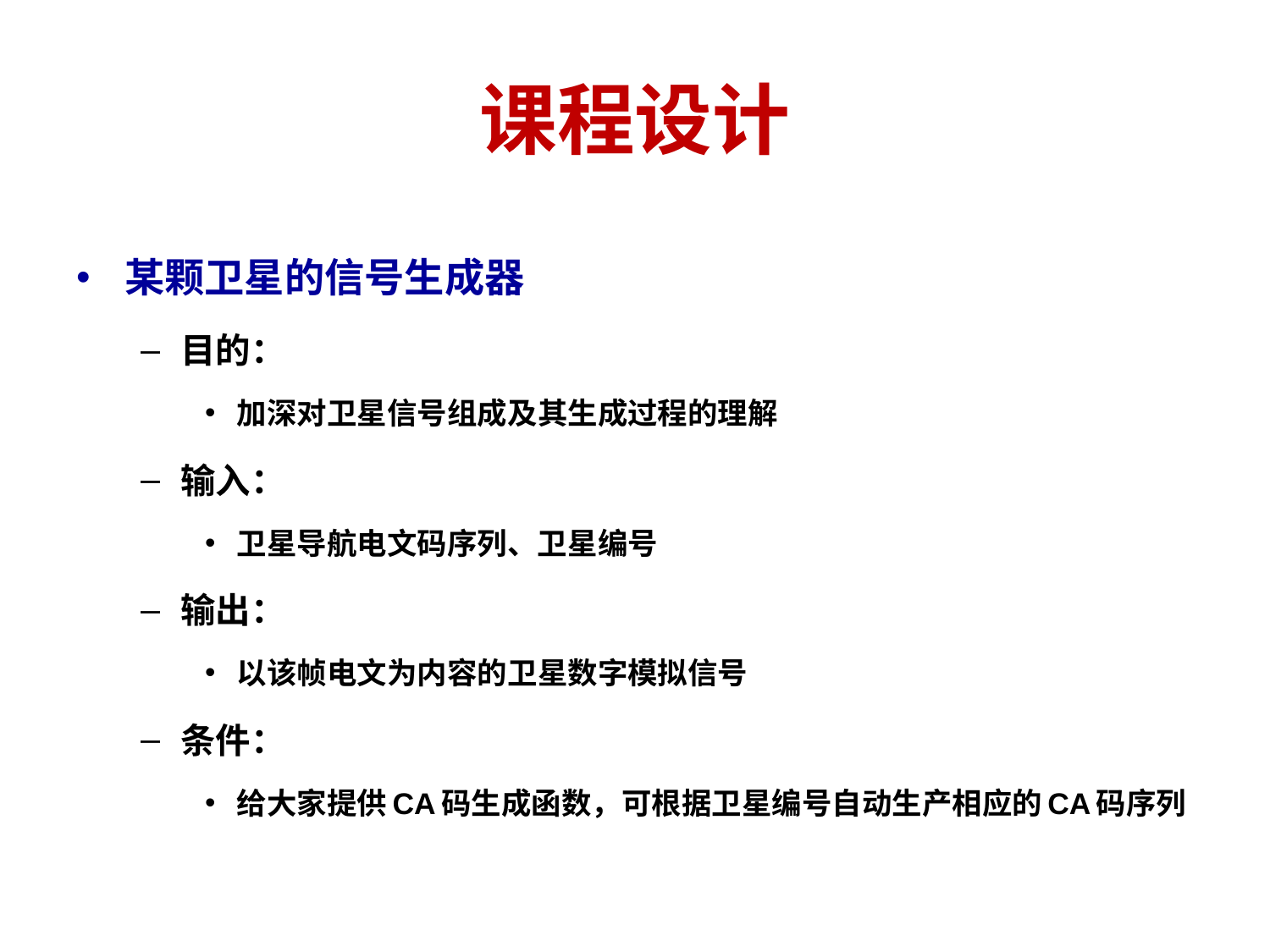

# 课程设计
某颗卫星的信号生成器
目的：
加深对卫星信号组成及其生成过程的理解
输入：
卫星导航电文码序列、卫星编号
输出：
以该帧电文为内容的卫星数字模拟信号
条件：
给大家提供CA码生成函数，可根据卫星编号自动生产相应的CA码序列